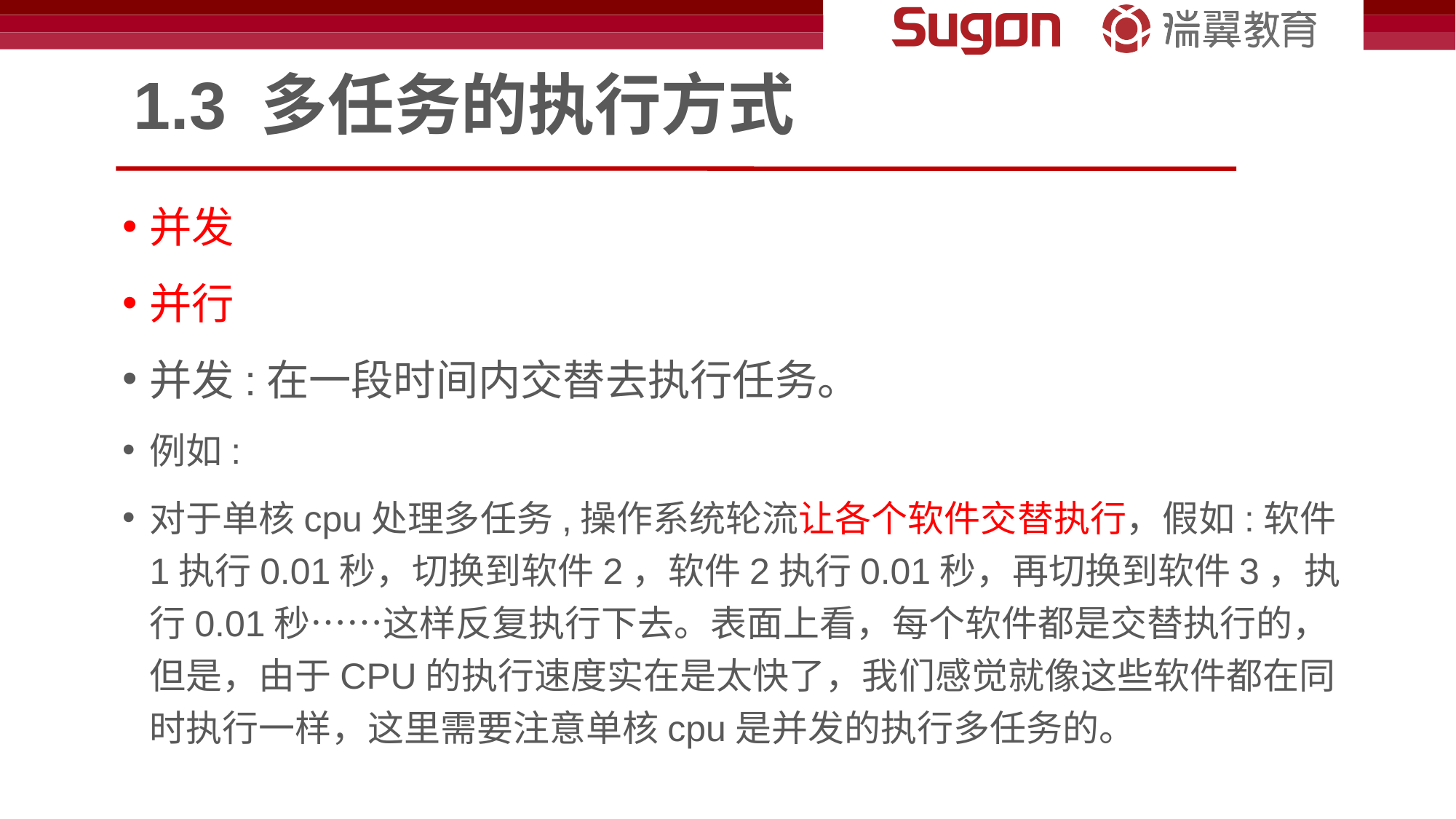

# 1.3 多任务的执行方式
并发
并行
并发:在一段时间内交替去执行任务。
例如:
对于单核cpu处理多任务,操作系统轮流让各个软件交替执行，假如:软件1执行0.01秒，切换到软件2，软件2执行0.01秒，再切换到软件3，执行0.01秒……这样反复执行下去。表面上看，每个软件都是交替执行的，但是，由于CPU的执行速度实在是太快了，我们感觉就像这些软件都在同时执行一样，这里需要注意单核cpu是并发的执行多任务的。